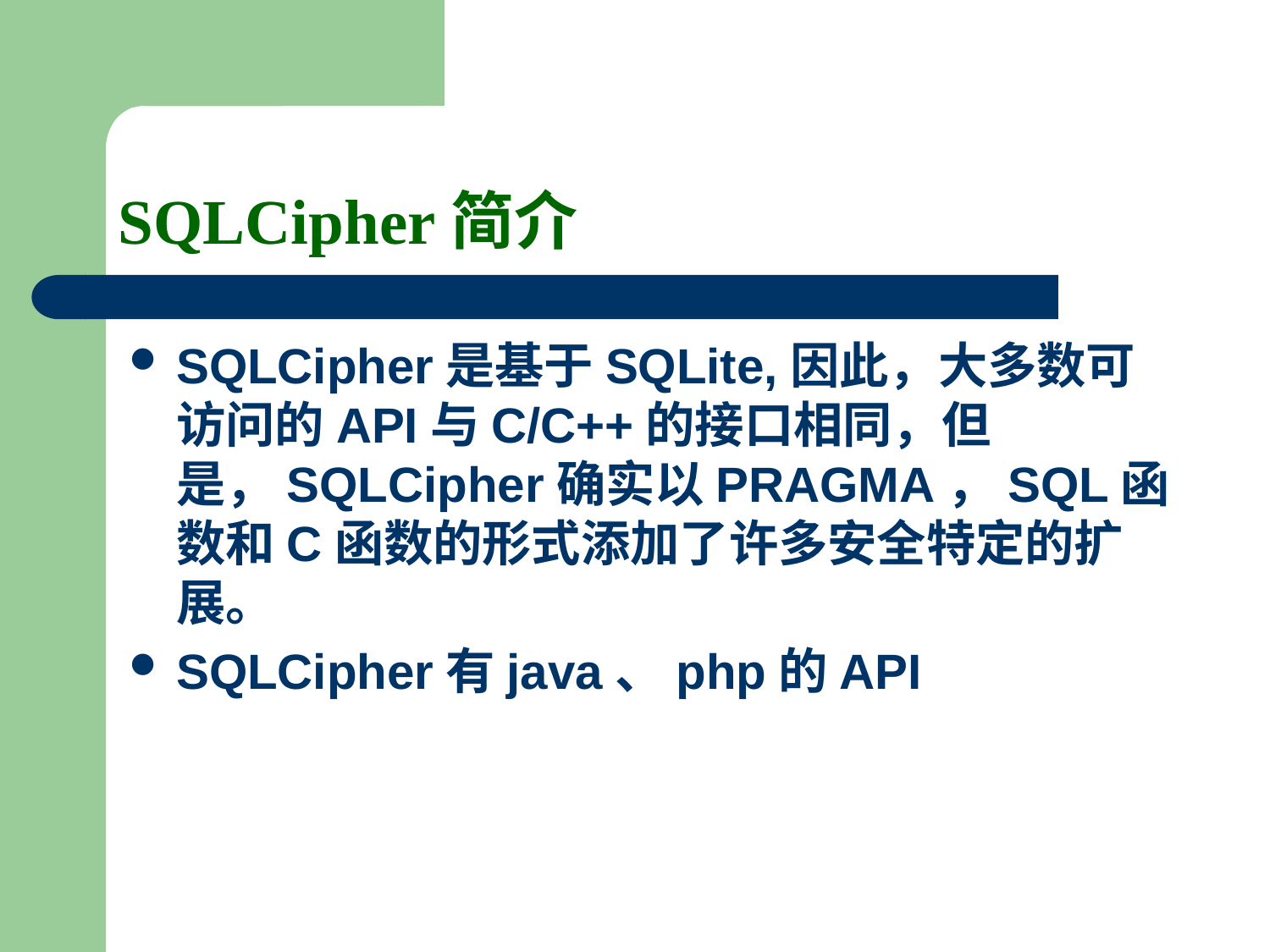

# SQLCipher简介
SQLCipher是基于SQLite,因此，大多数可访问的API与C/C++的接口相同，但是，SQLCipher确实以PRAGMA，SQL函数和C函数的形式添加了许多安全特定的扩展。
SQLCipher有java、php的API